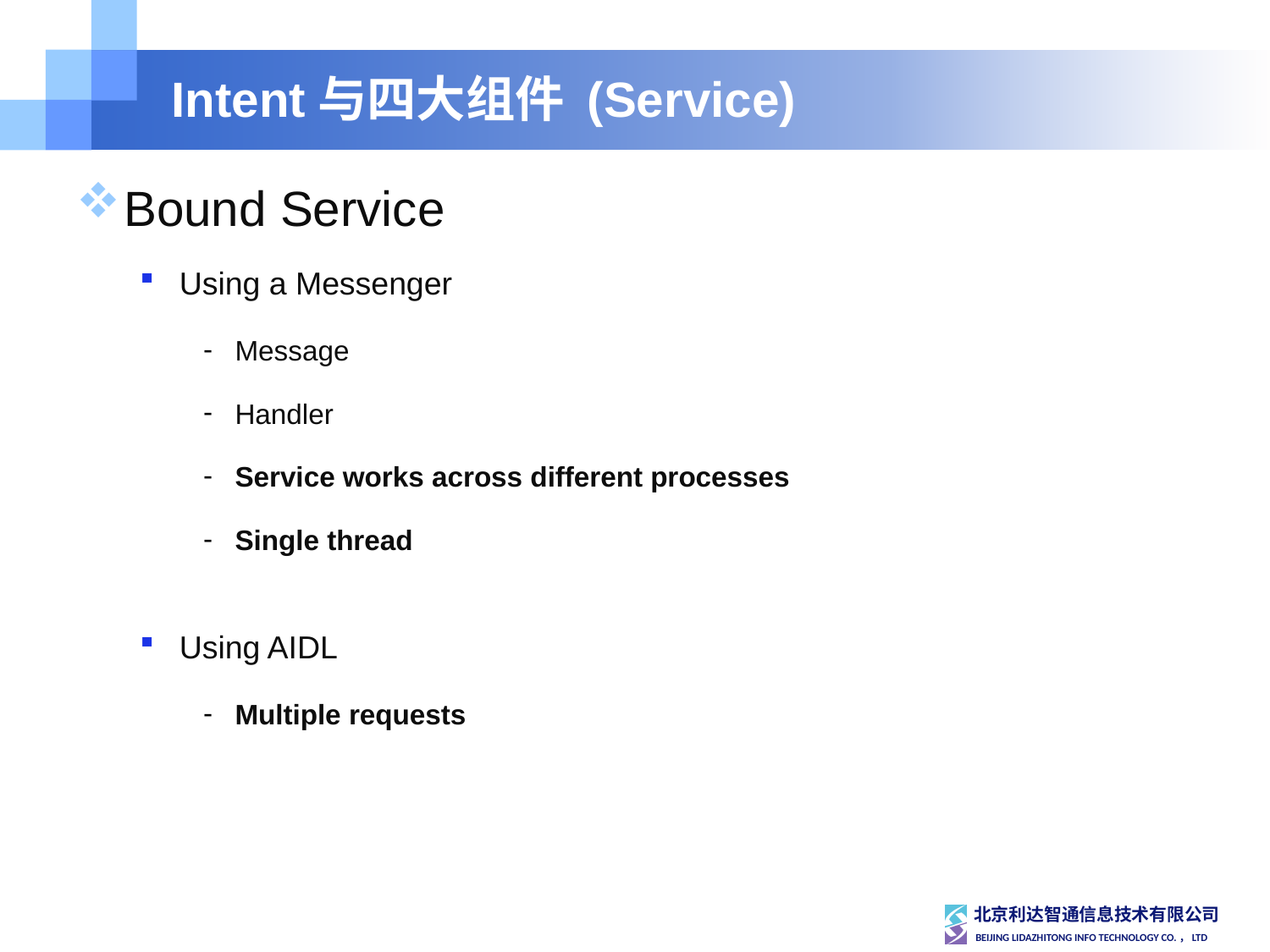

# Intent与四大组件 (Service)
Bound Service
Using a Messenger
Message
Handler
Service works across different processes
Single thread

Using AIDL
Multiple requests